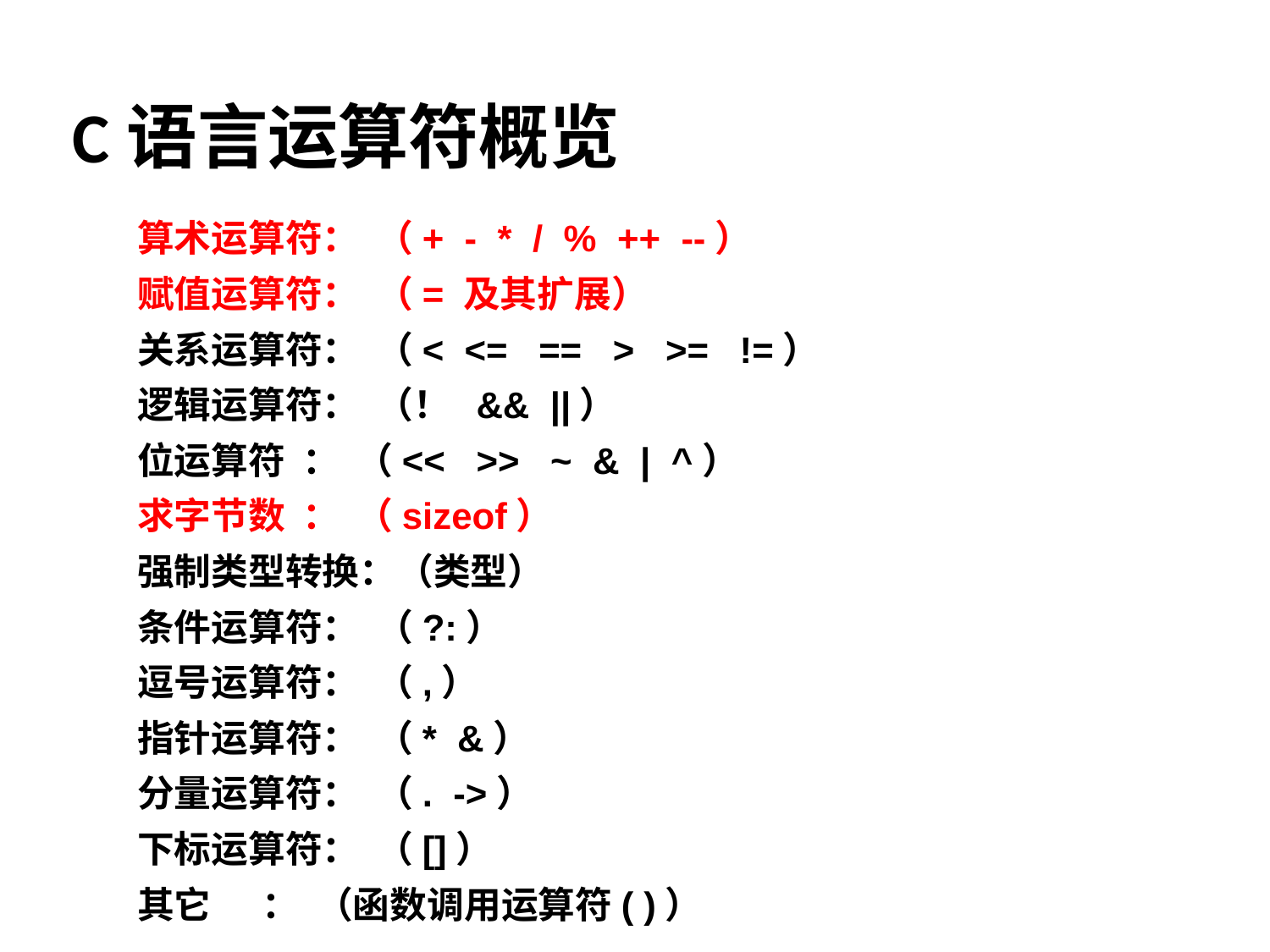

# C语言运算符概览
算术运算符：  （+  -  *  /  %  ++  --）
赋值运算符：  （= 及其扩展）
关系运算符：  （<  <=   ==   >   >=   !=）
逻辑运算符：  （！  &&  ||）
位运算符  ：  （<<   >>   ~  &  |  ^）
求字节数  ：  （sizeof）
强制类型转换：（类型）
条件运算符：  （?:）
逗号运算符：  （,）
指针运算符：  （*  &）
分量运算符：  （.  ->）
下标运算符：  （[]）
其它      ：  （函数调用运算符( )）